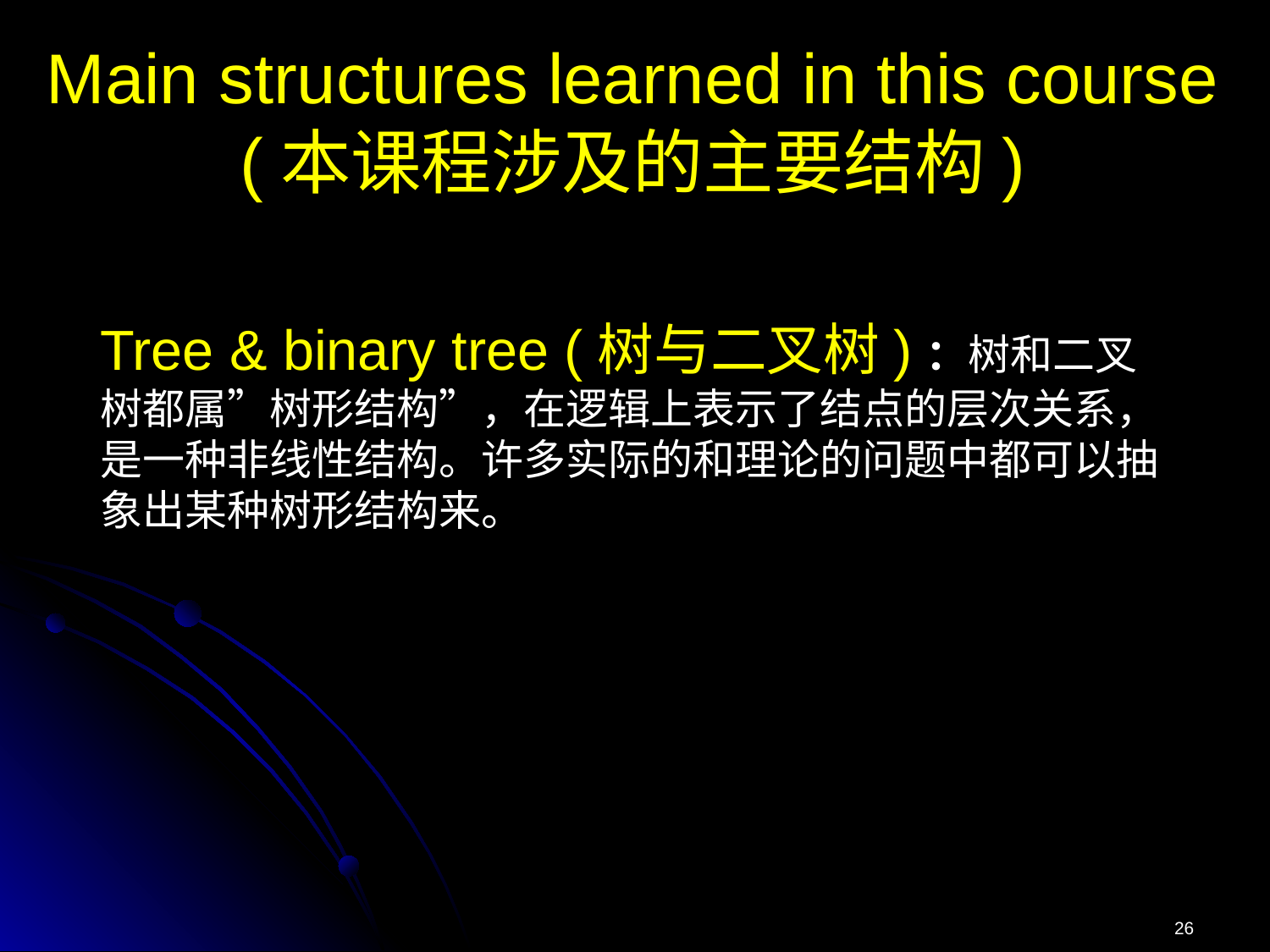

Main structures learned in this course (本课程涉及的主要结构)
Tree & binary tree (树与二叉树)：树和二叉树都属”树形结构”，在逻辑上表示了结点的层次关系，是一种非线性结构。许多实际的和理论的问题中都可以抽象出某种树形结构来。

26